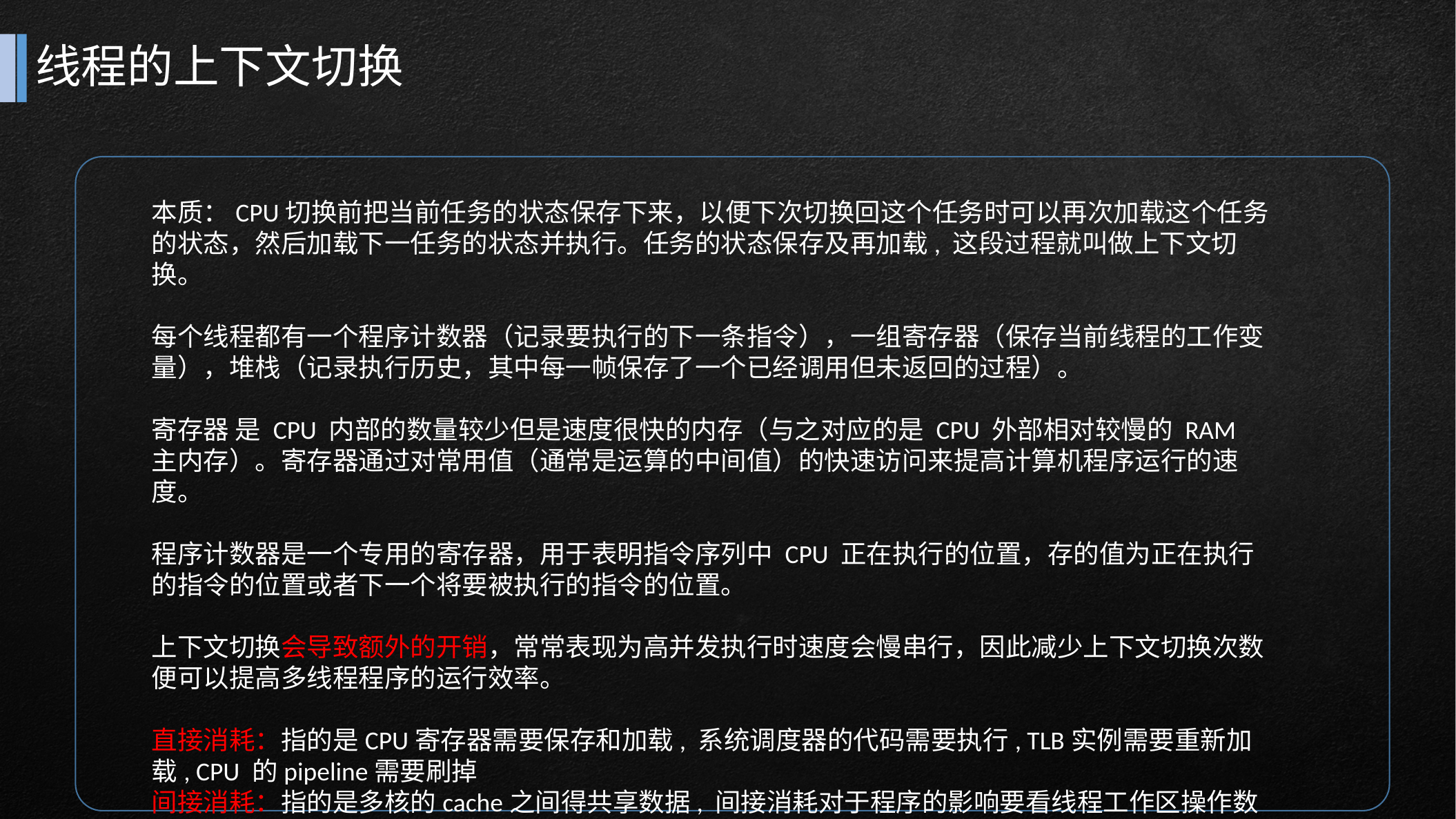

# 线程的上下文切换

本质：CPU切换前把当前任务的状态保存下来，以便下次切换回这个任务时可以再次加载这个任务的状态，然后加载下一任务的状态并执行。任务的状态保存及再加载, 这段过程就叫做上下文切换。

每个线程都有一个程序计数器（记录要执行的下一条指令），一组寄存器（保存当前线程的工作变量），堆栈（记录执行历史，其中每一帧保存了一个已经调用但未返回的过程）。

寄存器 是 CPU 内部的数量较少但是速度很快的内存（与之对应的是 CPU 外部相对较慢的 RAM 主内存）。寄存器通过对常用值（通常是运算的中间值）的快速访问来提高计算机程序运行的速度。

程序计数器是一个专用的寄存器，用于表明指令序列中 CPU 正在执行的位置，存的值为正在执行的指令的位置或者下一个将要被执行的指令的位置。

上下文切换会导致额外的开销，常常表现为高并发执行时速度会慢串行，因此减少上下文切换次数便可以提高多线程程序的运行效率。

直接消耗：指的是CPU寄存器需要保存和加载, 系统调度器的代码需要执行, TLB实例需要重新加载, CPU 的pipeline需要刷掉
间接消耗：指的是多核的cache之间得共享数据, 间接消耗对于程序的影响要看线程工作区操作数据的大小